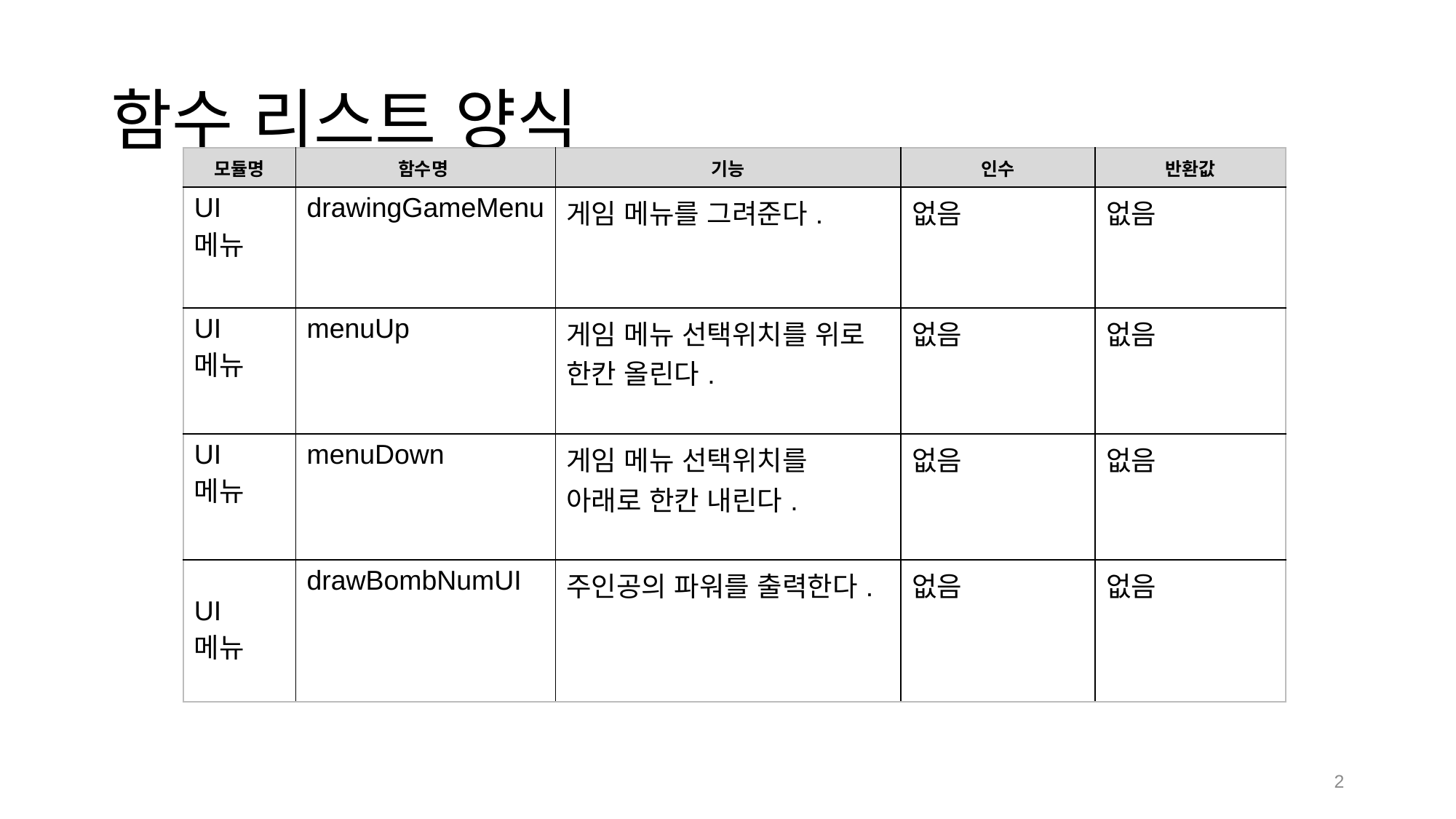

# 함수 리스트 양식
| 모듈명 | 함수명 | 기능 | 인수 | 반환값 |
| --- | --- | --- | --- | --- |
| UI 메뉴 | drawingGameMenu | 게임 메뉴를 그려준다. | 없음 | 없음 |
| UI 메뉴 | menuUp | 게임 메뉴 선택위치를 위로 한칸 올린다. | 없음 | 없음 |
| UI 메뉴 | menuDown | 게임 메뉴 선택위치를 아래로 한칸 내린다. | 없음 | 없음 |
| UI 메뉴 | drawBombNumUI | 주인공의 파워를 출력한다. | 없음 | 없음 |
2